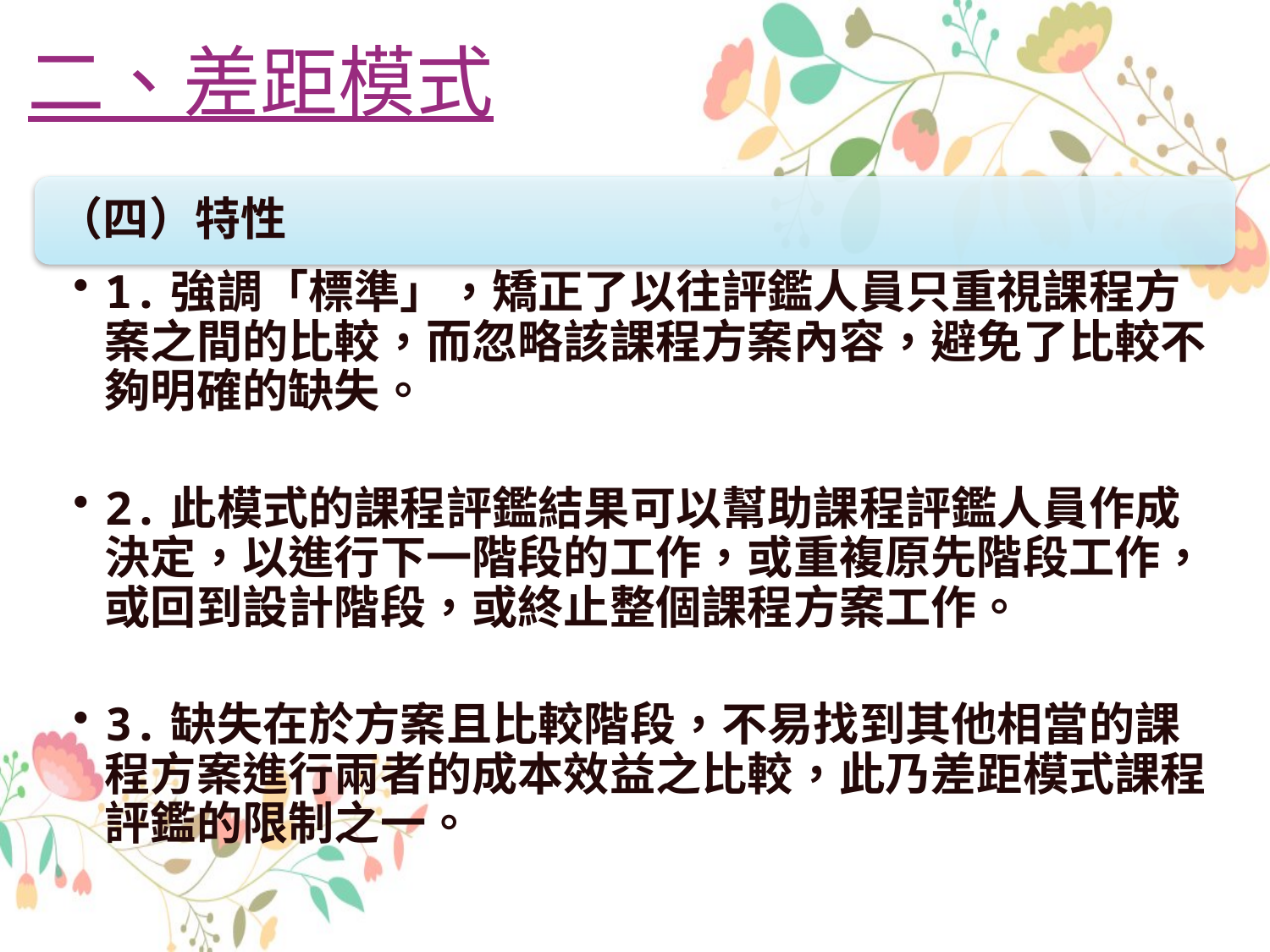

# 二、差距模式
（四）特性
1.強調「標準」，矯正了以往評鑑人員只重視課程方案之間的比較，而忽略該課程方案內容，避免了比較不夠明確的缺失。

2.此模式的課程評鑑結果可以幫助課程評鑑人員作成決定，以進行下一階段的工作，或重複原先階段工作，或回到設計階段，或終止整個課程方案工作。

3.缺失在於方案且比較階段，不易找到其他相當的課程方案進行兩者的成本效益之比較，此乃差距模式課程評鑑的限制之一。